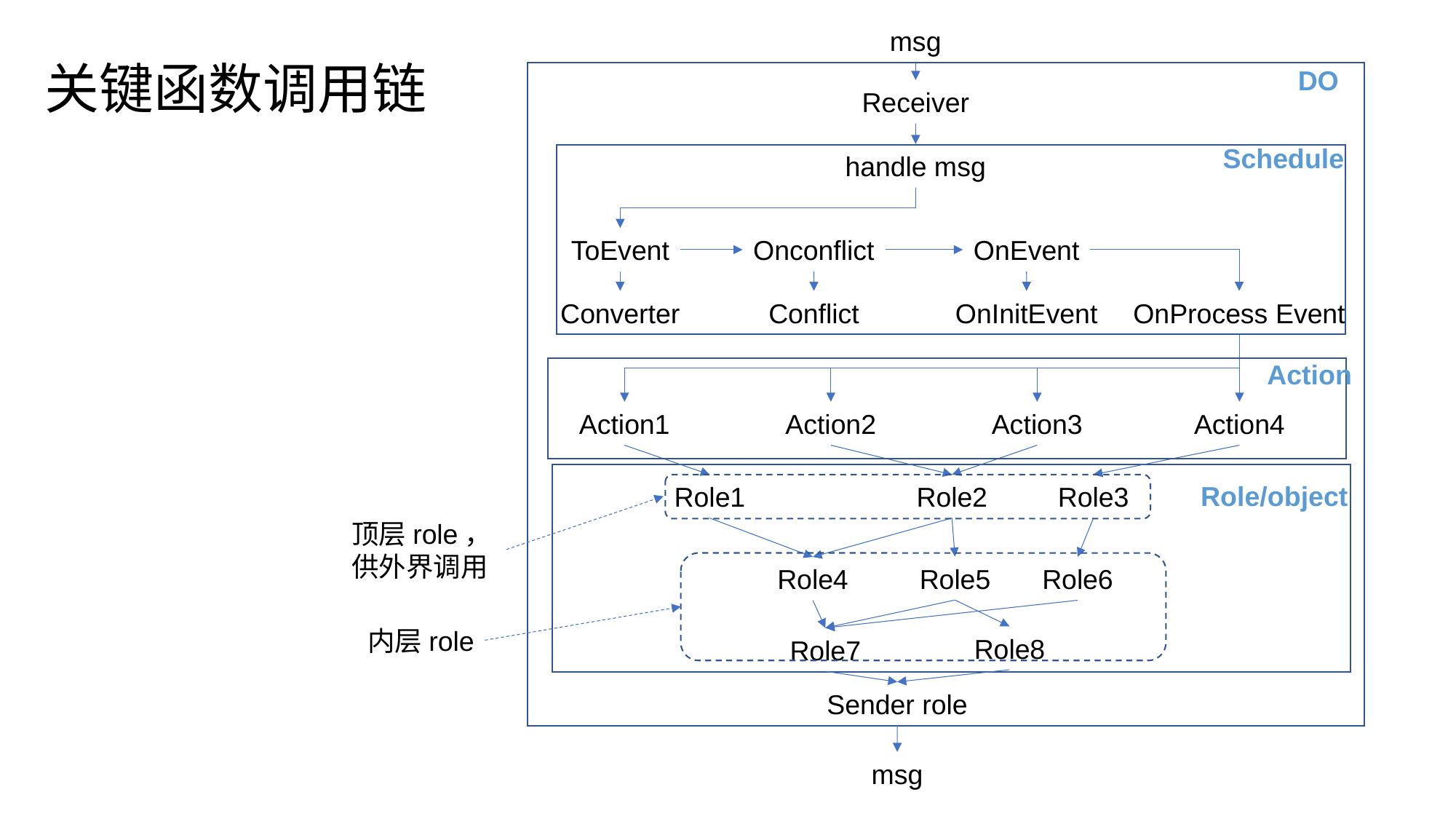

msg
关键函数调用链

DO

Receiver
Schedule
handle msg

ToEvent
Onconflict
OnEvent
Converter
Conflict
OnInitEvent
OnProcess Event
Action

Action1
Action2
Action3
Action4

Role/object
Role1

Role2
Role3
顶层role，供外界调用

Role5
Role6
Role4
内层role
Role8
Role7
Sender role
msg